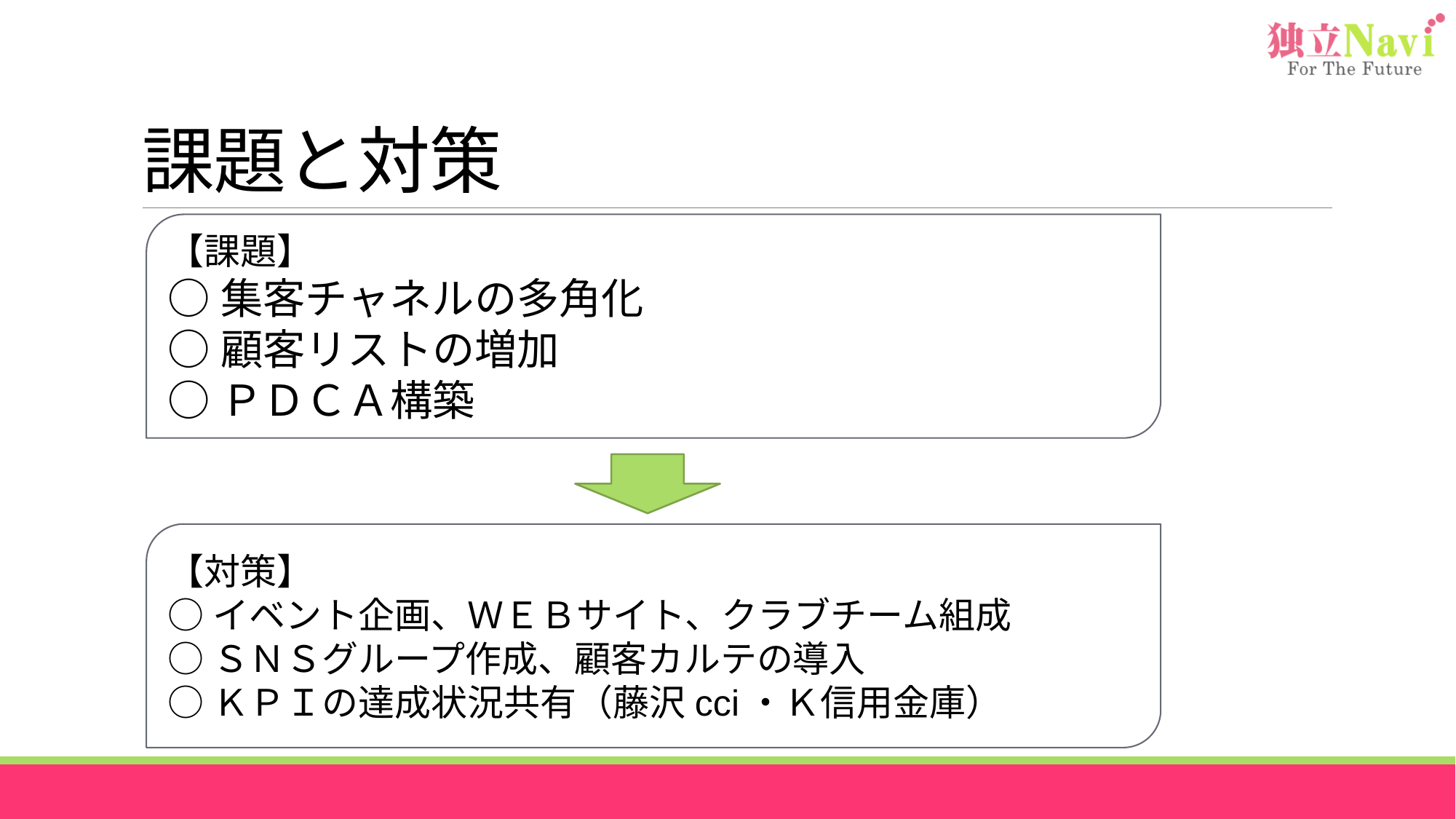

# 課題と対策
【課題】
○集客チャネルの多角化
○顧客リストの増加
○ＰＤＣＡ構築

【対策】
○イベント企画、ＷＥＢサイト、クラブチーム組成
○ＳＮＳグループ作成、顧客カルテの導入
○ＫＰＩの達成状況共有（藤沢cci・Ｋ信用金庫）